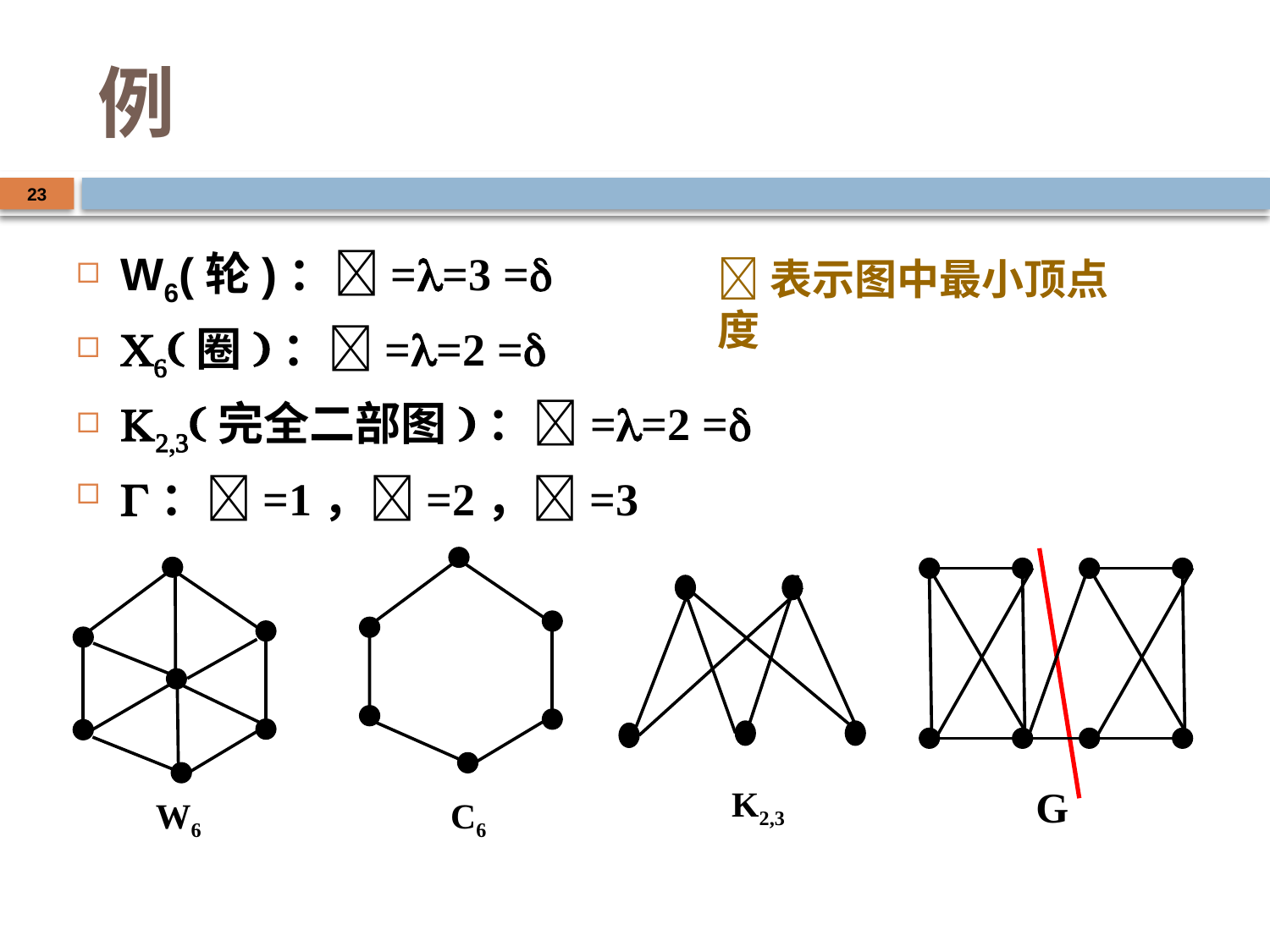

# 例
23
W6(轮)：κ=λ=3 =δ
C6(圈)：κ=λ=2 =δ
K2,3(完全二部图)：κ=λ=2 =δ
G：κ=1，λ=2，δ=3

δ表示图中最小顶点度

C6

G

W6

K2,3